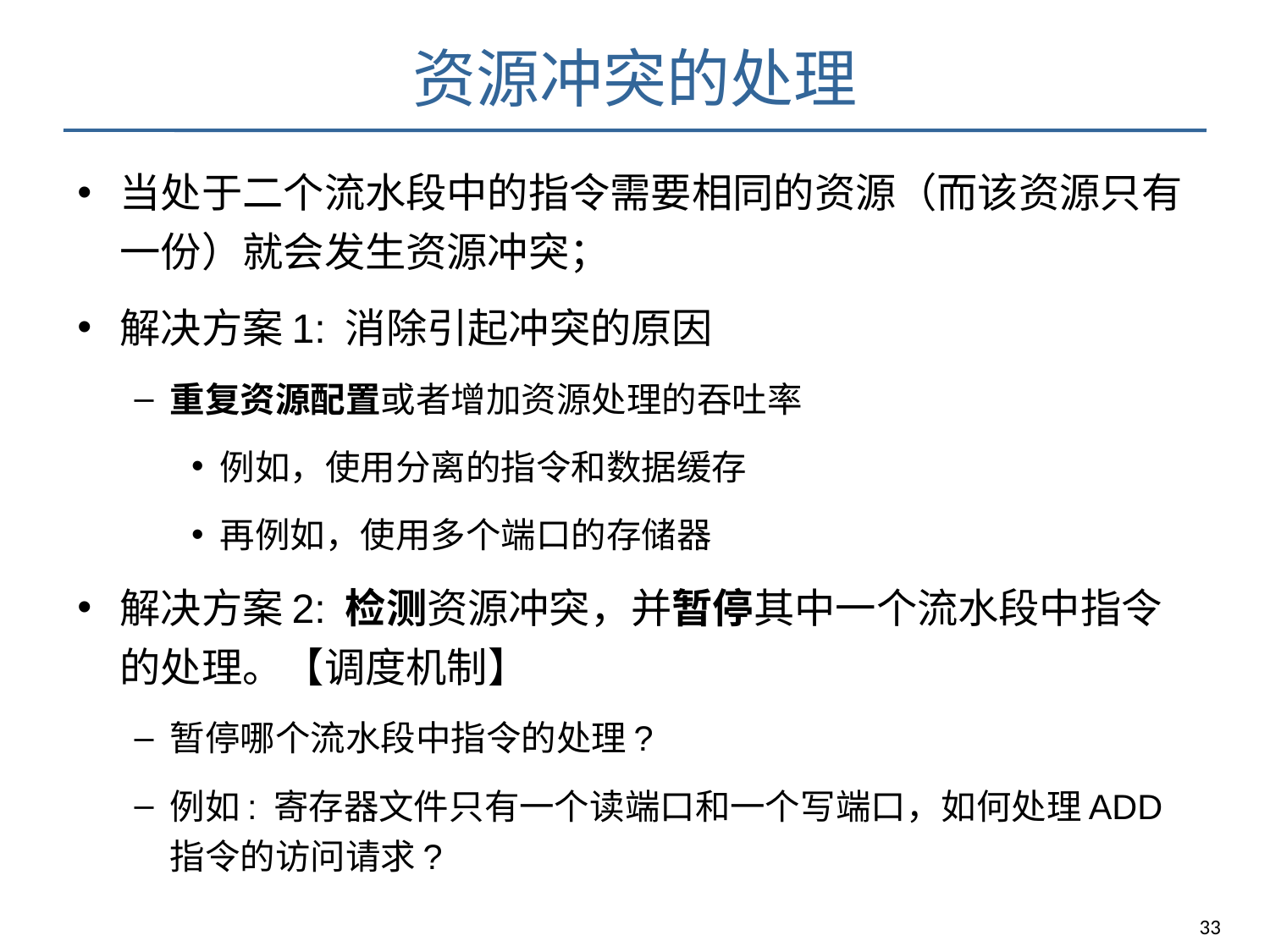

# 资源冲突的处理
当处于二个流水段中的指令需要相同的资源（而该资源只有一份）就会发生资源冲突；
解决方案1: 消除引起冲突的原因
重复资源配置或者增加资源处理的吞吐率
例如，使用分离的指令和数据缓存
再例如，使用多个端口的存储器
解决方案2: 检测资源冲突，并暂停其中一个流水段中指令的处理。【调度机制】
暂停哪个流水段中指令的处理?
例如: 寄存器文件只有一个读端口和一个写端口，如何处理ADD指令的访问请求?
33